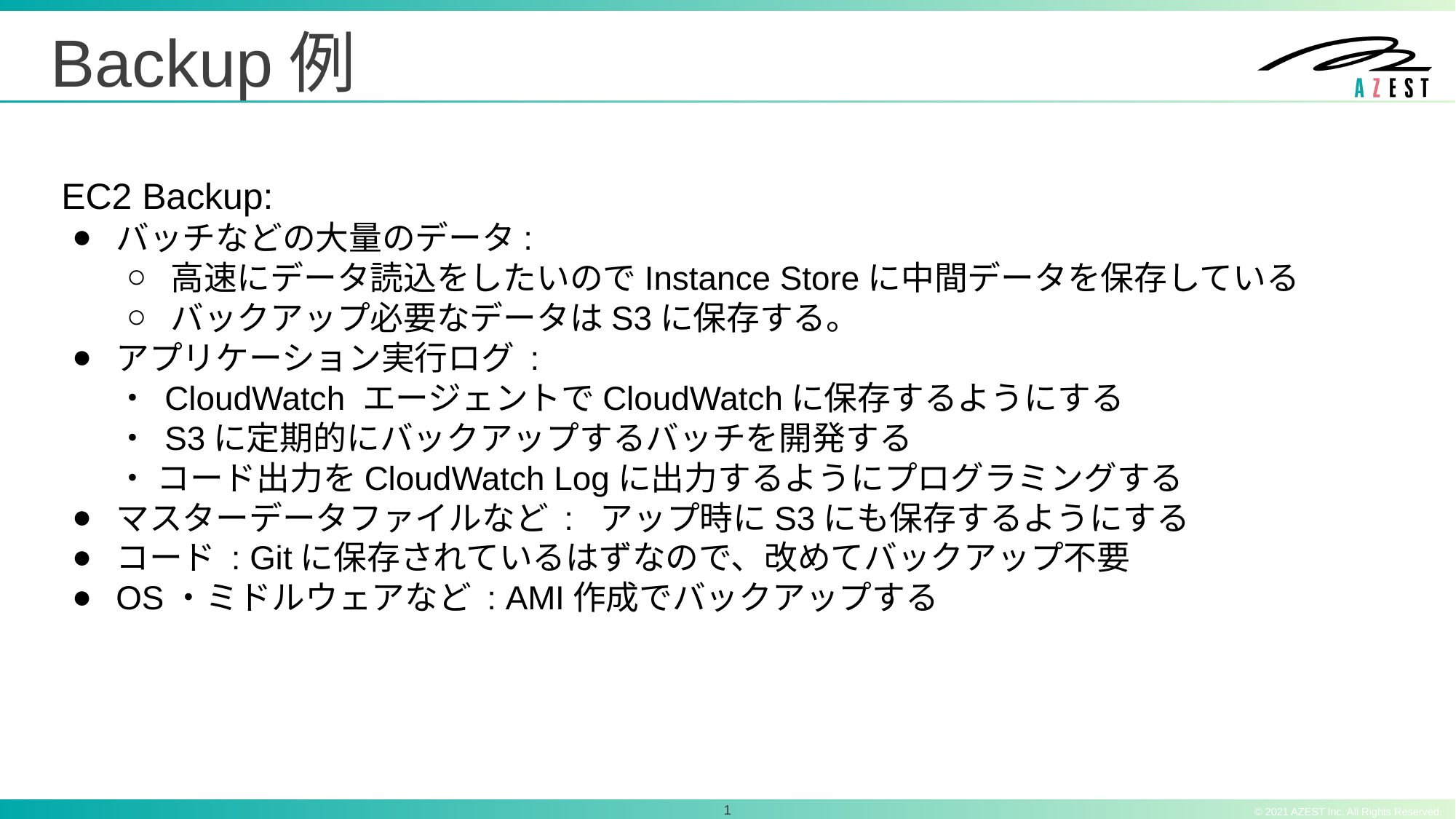

# Backup例
EC2 Backup:
バッチなどの大量のデータ:
高速にデータ読込をしたいのでInstance Storeに中間データを保存している
バックアップ必要なデータはS3に保存する。
アプリケーション実行ログ :
・ CloudWatch エージェントでCloudWatchに保存するようにする
・ S3に定期的にバックアップするバッチを開発する
・ コード出力をCloudWatch Logに出力するようにプログラミングする
マスターデータファイルなど :  アップ時にS3にも保存するようにする
コード : Gitに保存されているはずなので、改めてバックアップ不要
OS・ミドルウェアなど : AMI作成でバックアップする
1